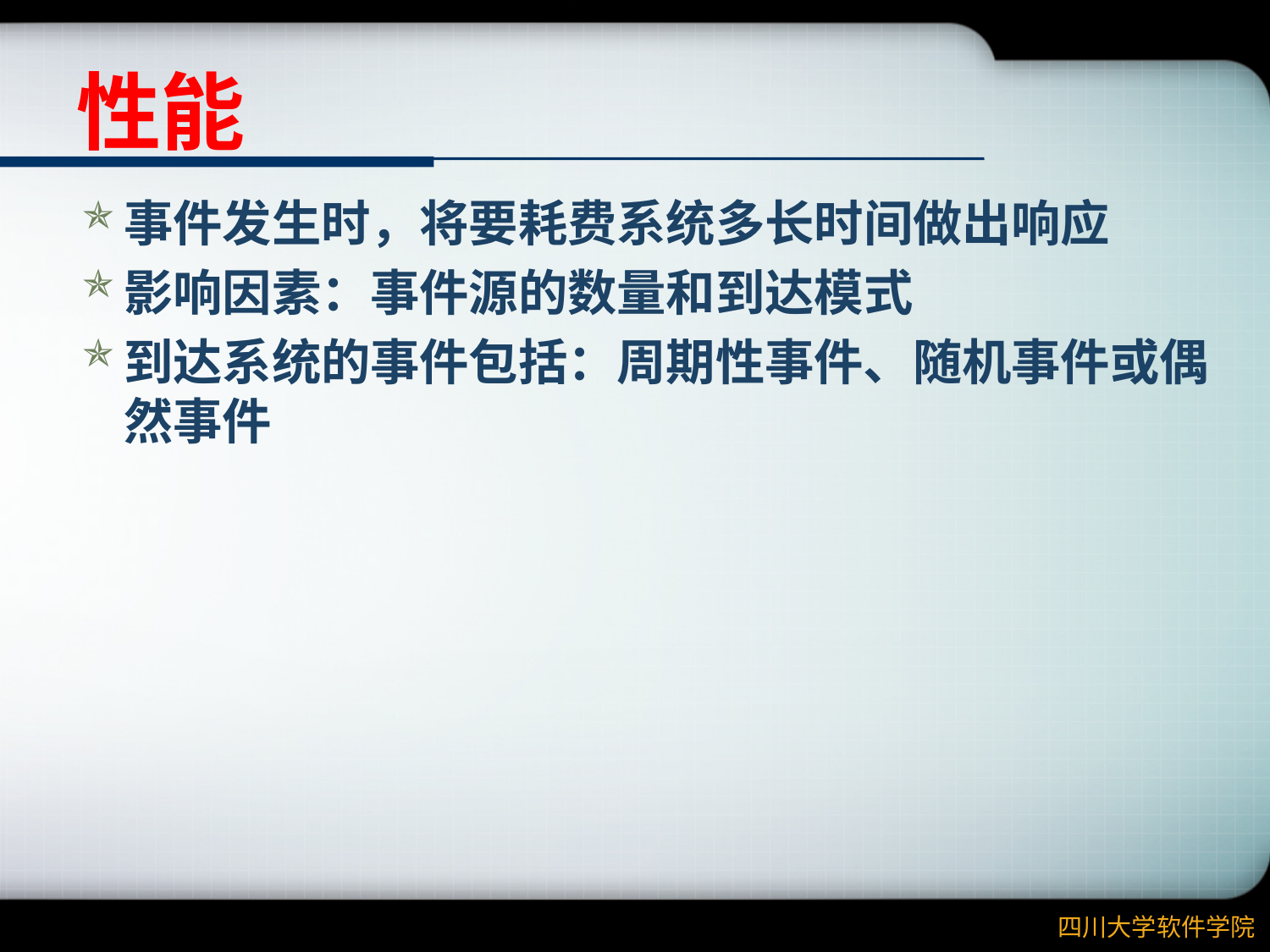

# 性能
事件发生时，将要耗费系统多长时间做出响应
影响因素：事件源的数量和到达模式
到达系统的事件包括：周期性事件、随机事件或偶然事件